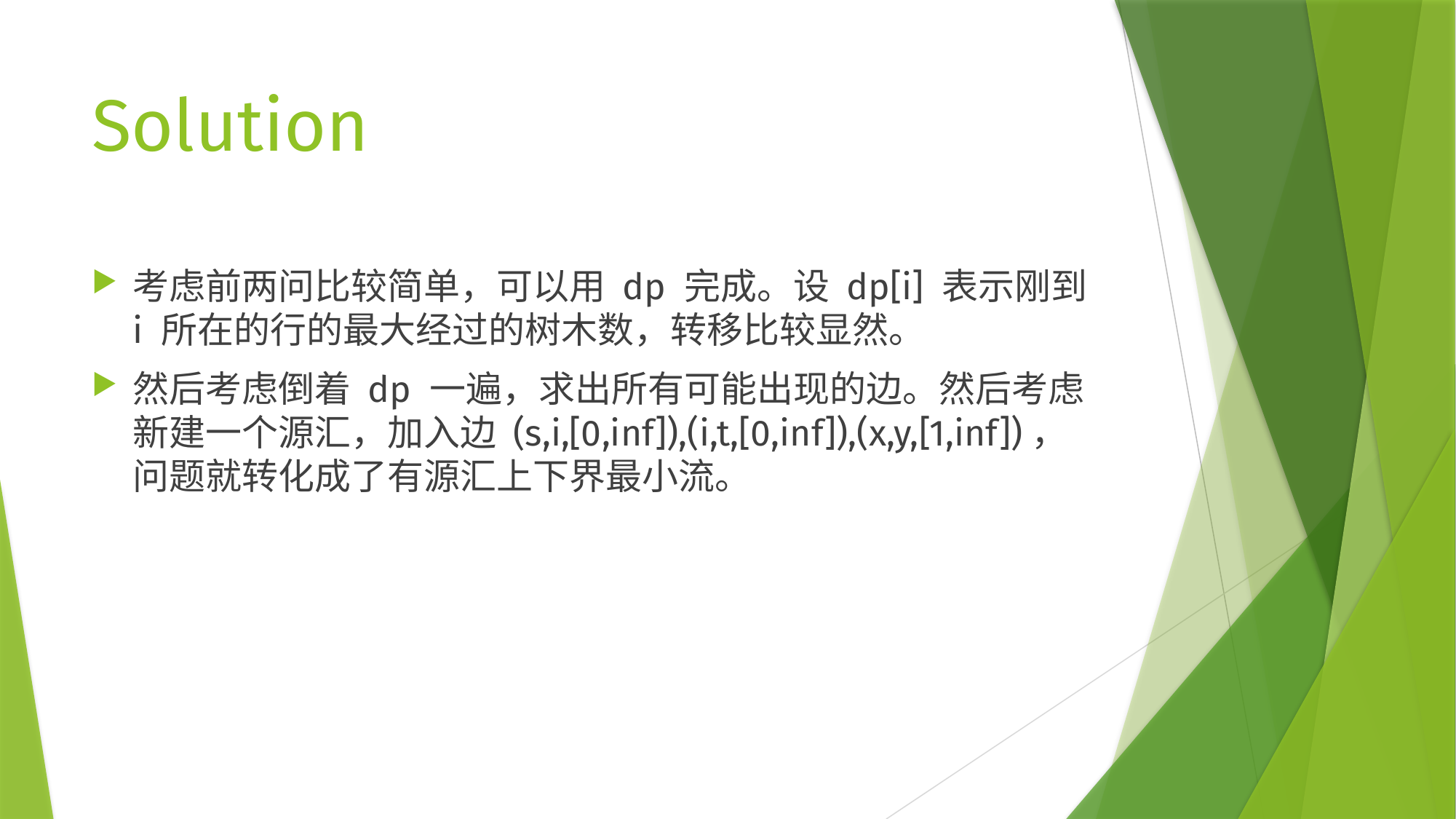

# Solution
考虑前两问比较简单，可以用 dp 完成。设 dp[i] 表示刚到 i 所在的行的最大经过的树木数，转移比较显然。
然后考虑倒着 dp 一遍，求出所有可能出现的边。然后考虑新建一个源汇，加入边 (s,i,[0,inf]),(i,t,[0,inf]),(x,y,[1,inf])，问题就转化成了有源汇上下界最小流。